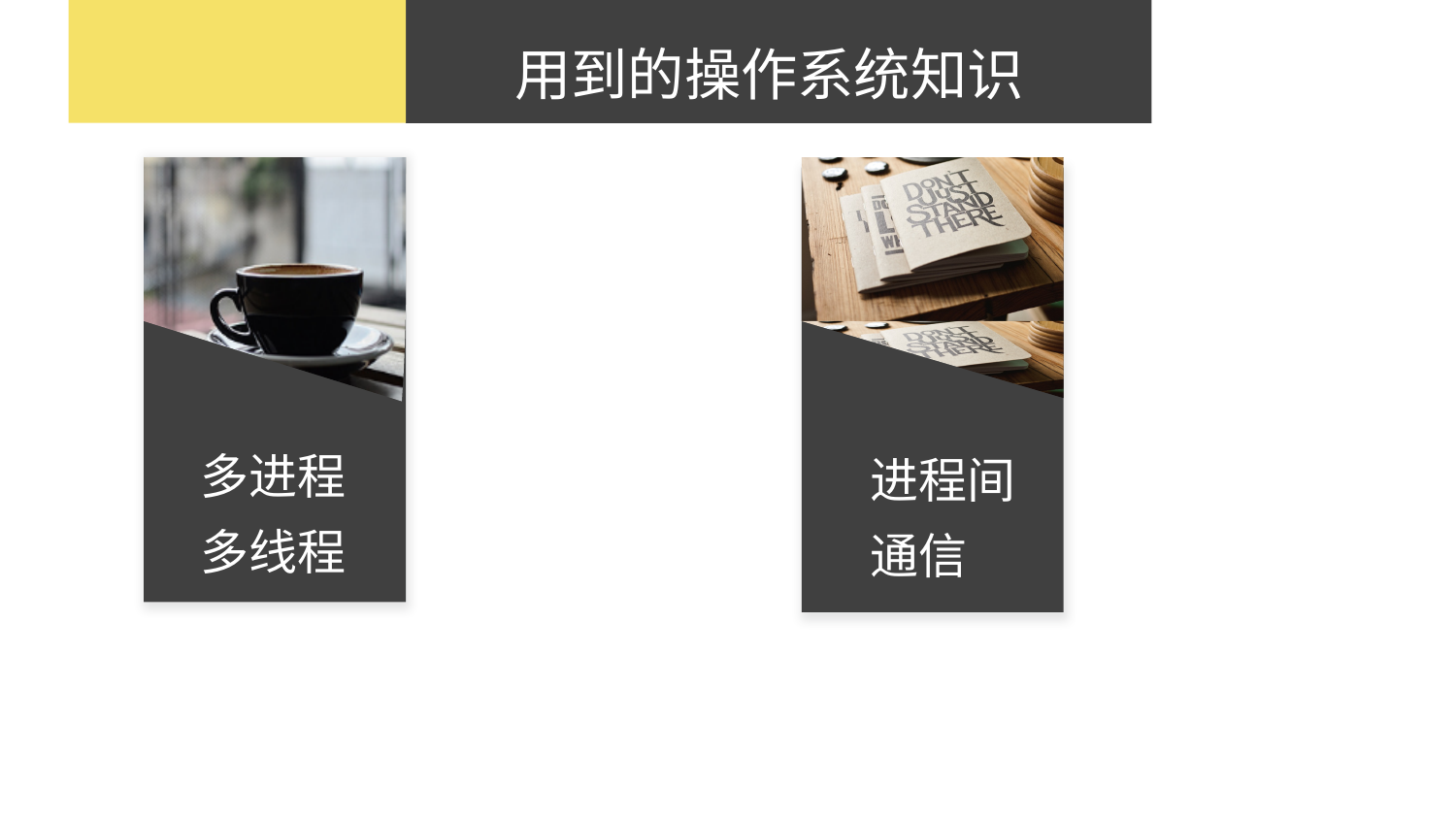

PART 1
请输入你的标题
用到的操作系统知识

多进程
多线程

进程间
通信